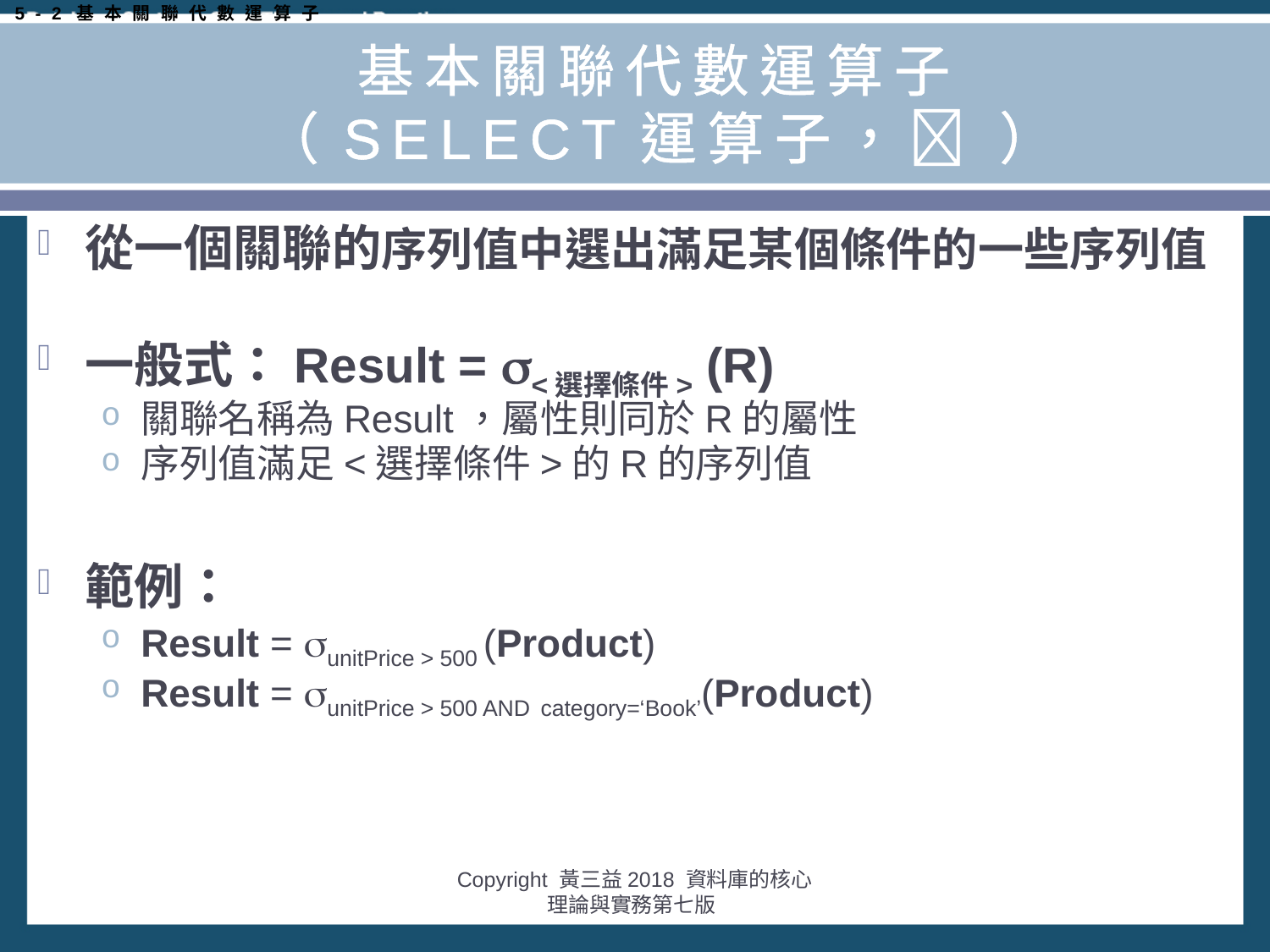

5-2基本關聯代數運算子
# 基本關聯代數運算子 （SELECT運算子，σ ）
從一個關聯的序列值中選出滿足某個條件的一些序列值

一般式：Result = σ<選擇條件> (R)
關聯名稱為Result，屬性則同於R的屬性
序列值滿足<選擇條件>的R的序列值

範例：
Result = σunitPrice > 500 (Product)
Result = σunitPrice > 500 AND category=‘Book’(Product)

Copyright 黃三益2018 資料庫的核心理論與實務第七版